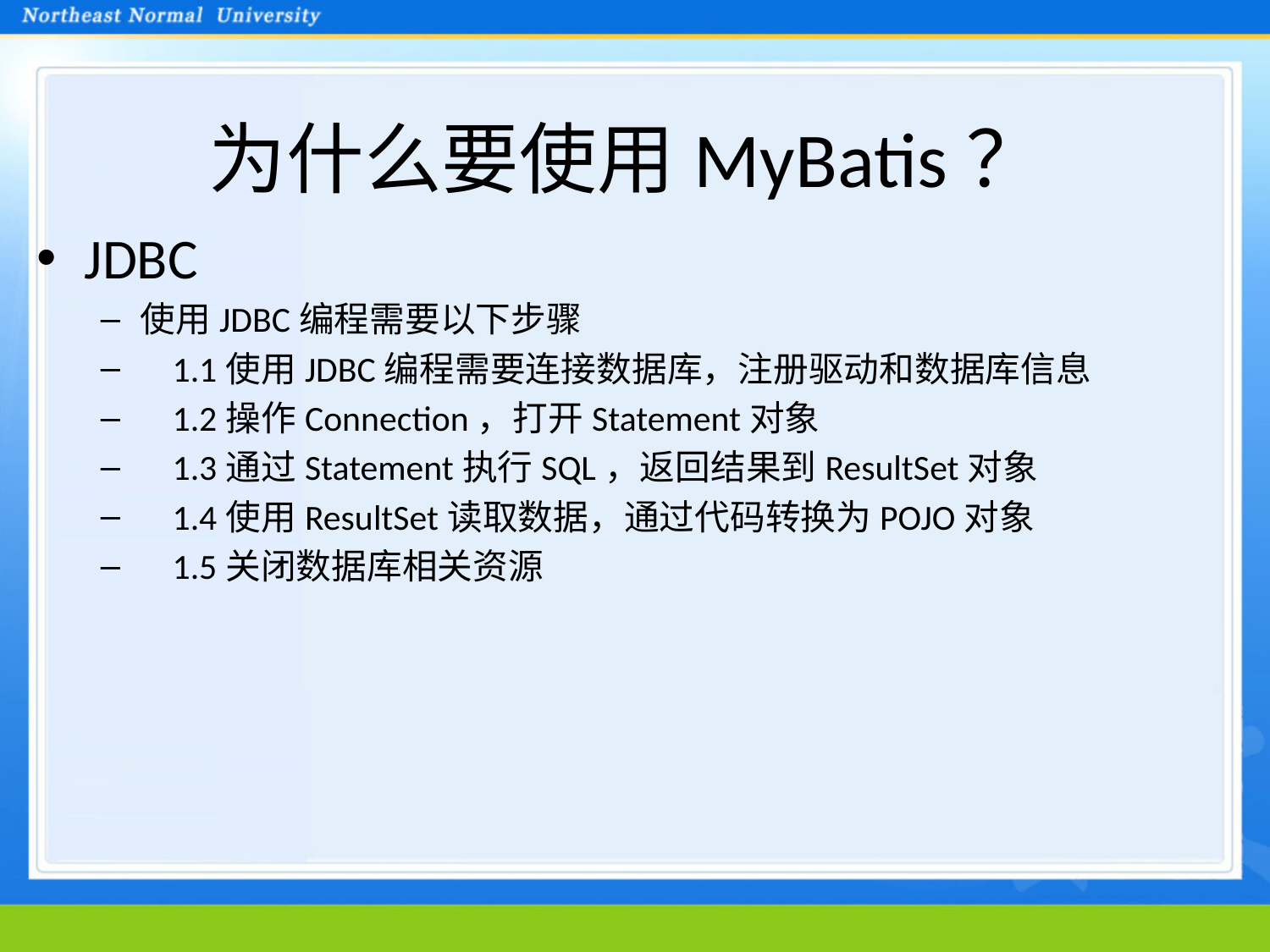

# 为什么要使用MyBatis？
JDBC
使用JDBC编程需要以下步骤
    1.1使用JDBC编程需要连接数据库，注册驱动和数据库信息
    1.2操作Connection，打开Statement对象
    1.3通过Statement执行SQL，返回结果到ResultSet对象
    1.4使用ResultSet读取数据，通过代码转换为POJO对象
    1.5关闭数据库相关资源